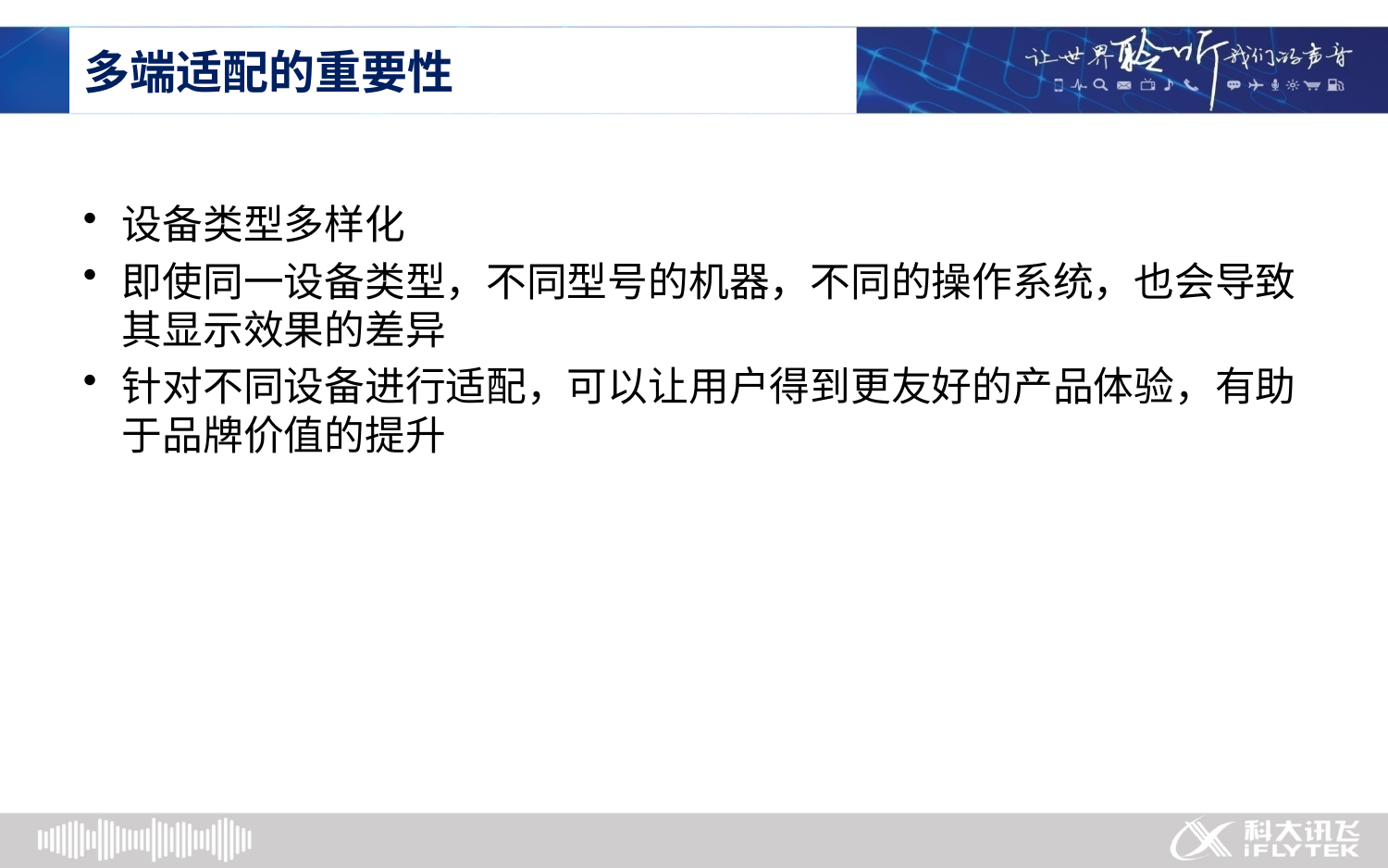

# 多端适配的重要性

设备类型多样化
即使同一设备类型，不同型号的机器，不同的操作系统，也会导致其显示效果的差异
针对不同设备进行适配，可以让用户得到更友好的产品体验，有助于品牌价值的提升